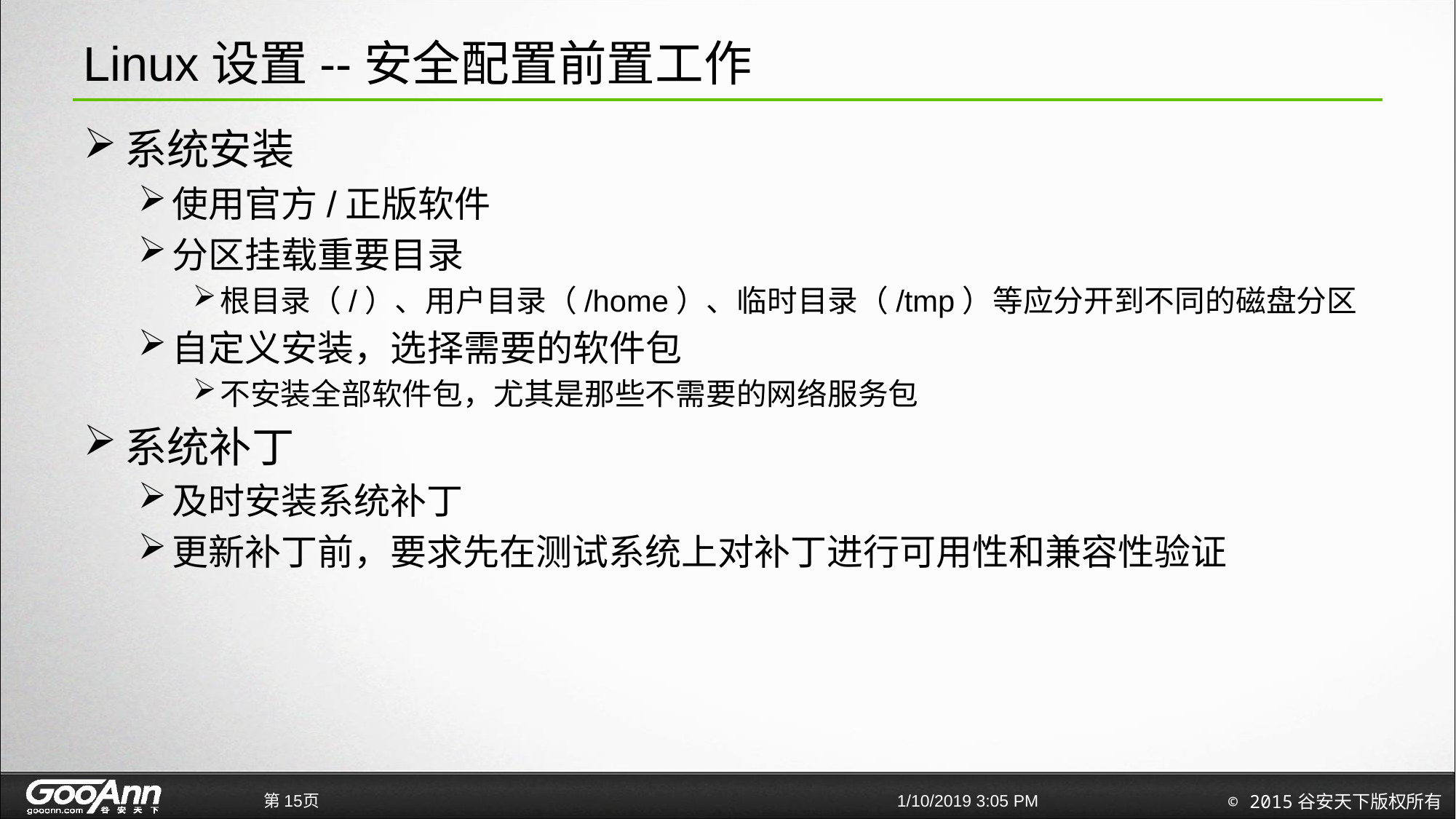

# Linux设置--安全配置前置工作
系统安装
使用官方/正版软件
分区挂载重要目录
根目录（/）、用户目录（/home）、临时目录（/tmp）等应分开到不同的磁盘分区
自定义安装，选择需要的软件包
不安装全部软件包，尤其是那些不需要的网络服务包
系统补丁
及时安装系统补丁
更新补丁前，要求先在测试系统上对补丁进行可用性和兼容性验证